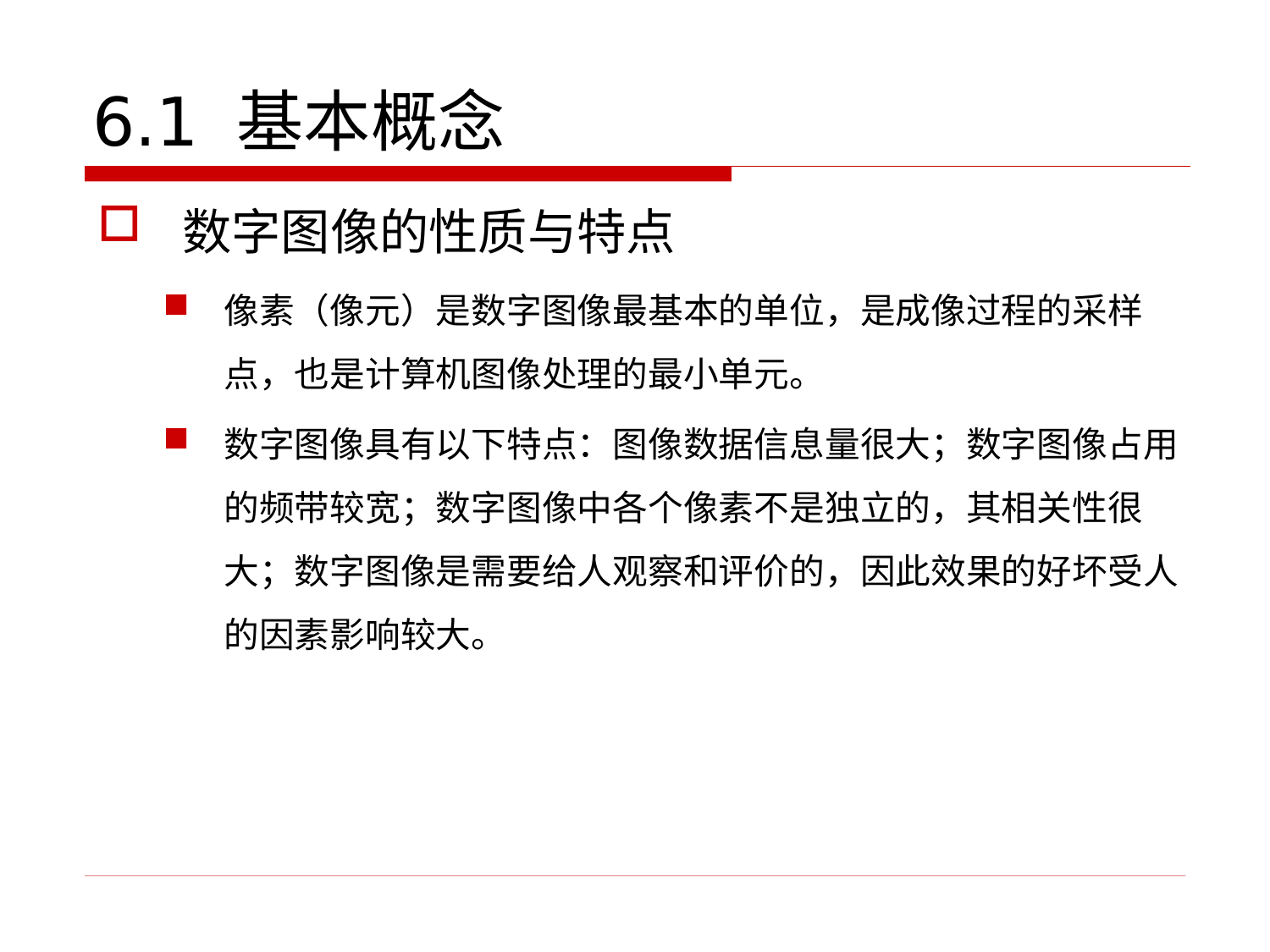

# 6.1 基本概念
数字图像的性质与特点
像素（像元）是数字图像最基本的单位，是成像过程的采样点，也是计算机图像处理的最小单元。
数字图像具有以下特点：图像数据信息量很大；数字图像占用的频带较宽；数字图像中各个像素不是独立的，其相关性很大；数字图像是需要给人观察和评价的，因此效果的好坏受人的因素影响较大。
7